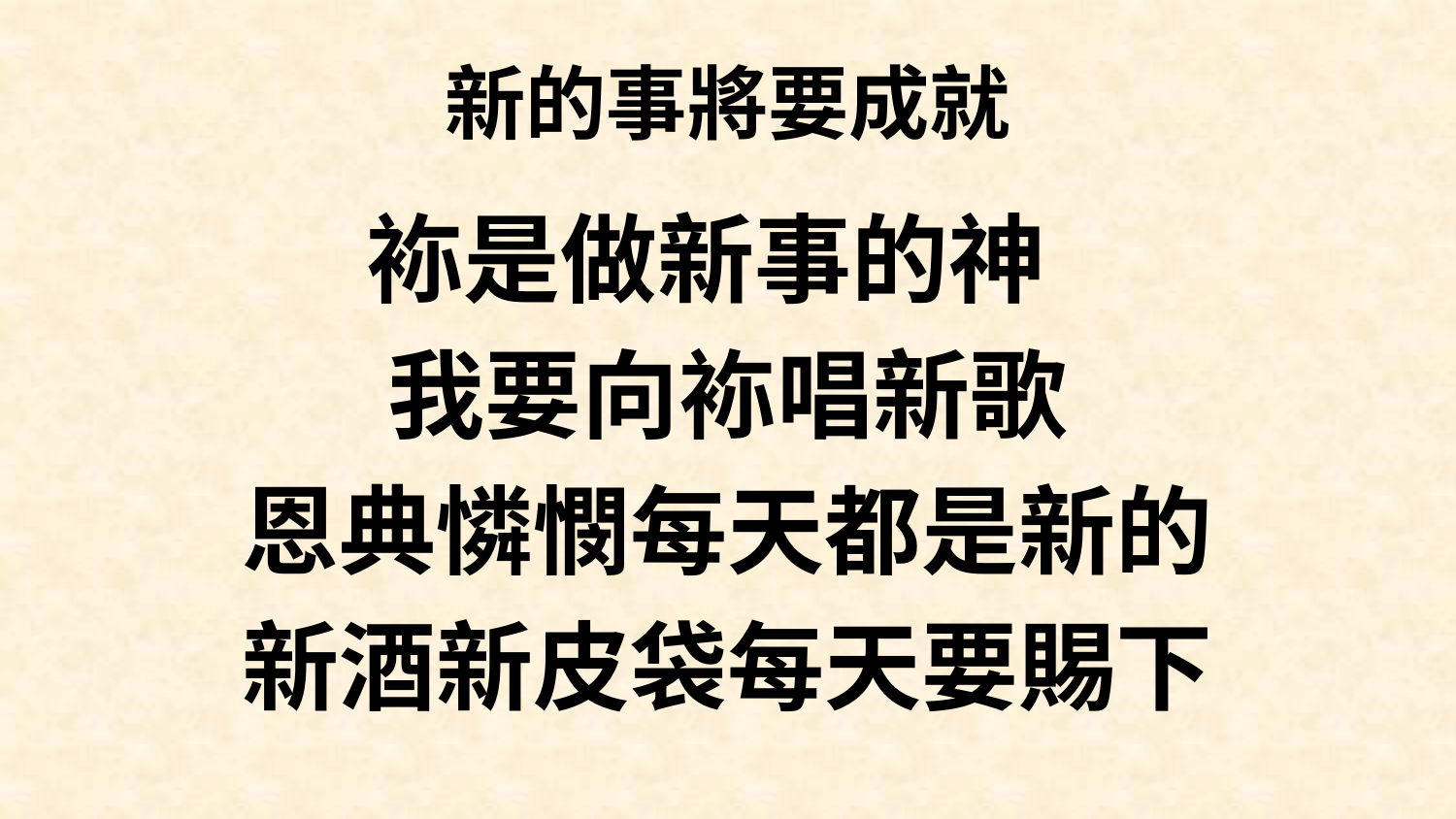

# 新的事將要成就
袮是做新事的神
我要向袮唱新歌
恩典憐憫每天都是新的
新酒新皮袋每天要賜下